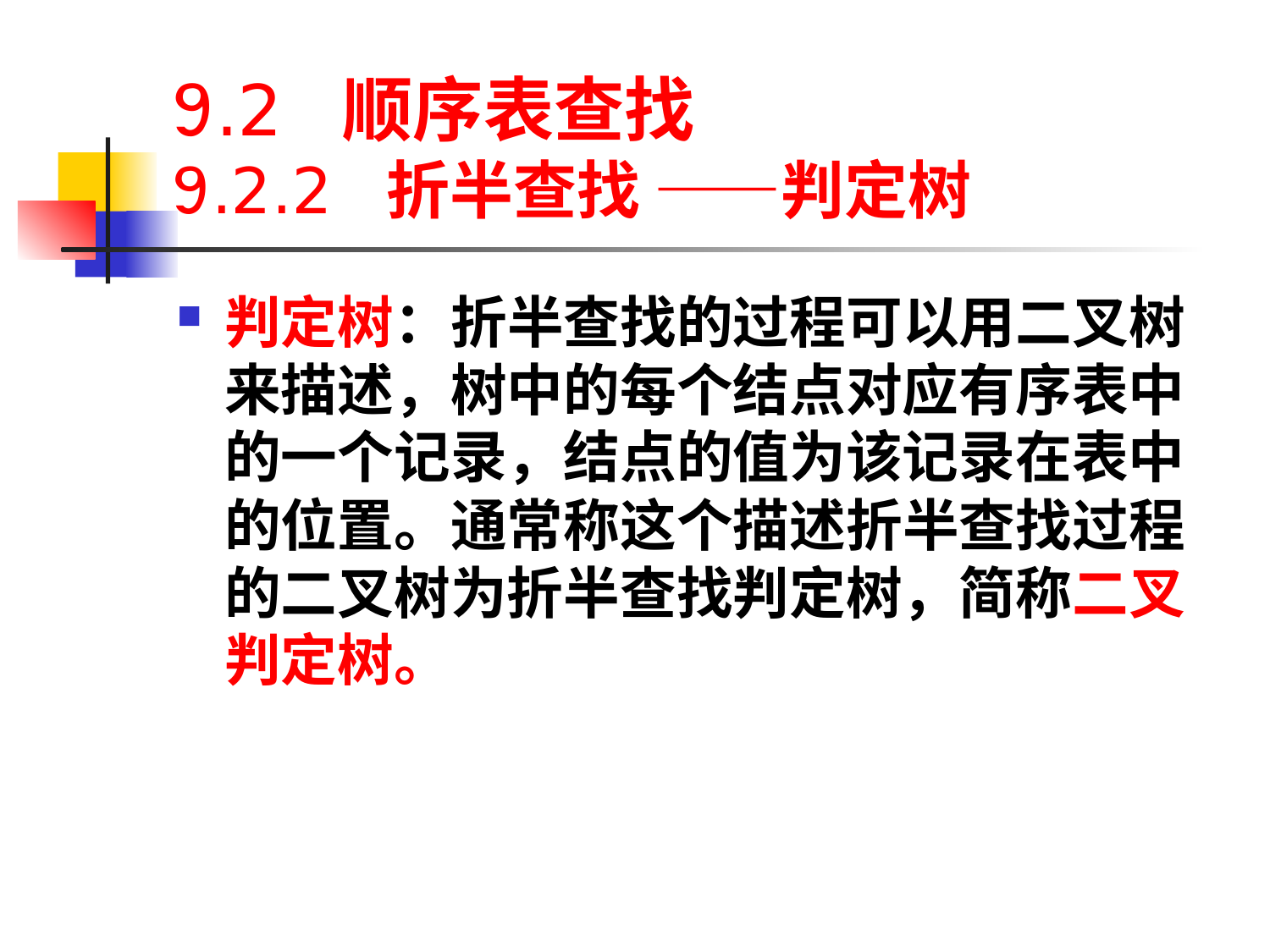

# 9.2  顺序表查找 9.2.2  折半查找 ——判定树
判定树：折半查找的过程可以用二叉树来描述，树中的每个结点对应有序表中的一个记录，结点的值为该记录在表中的位置。通常称这个描述折半查找过程的二叉树为折半查找判定树，简称二叉判定树。